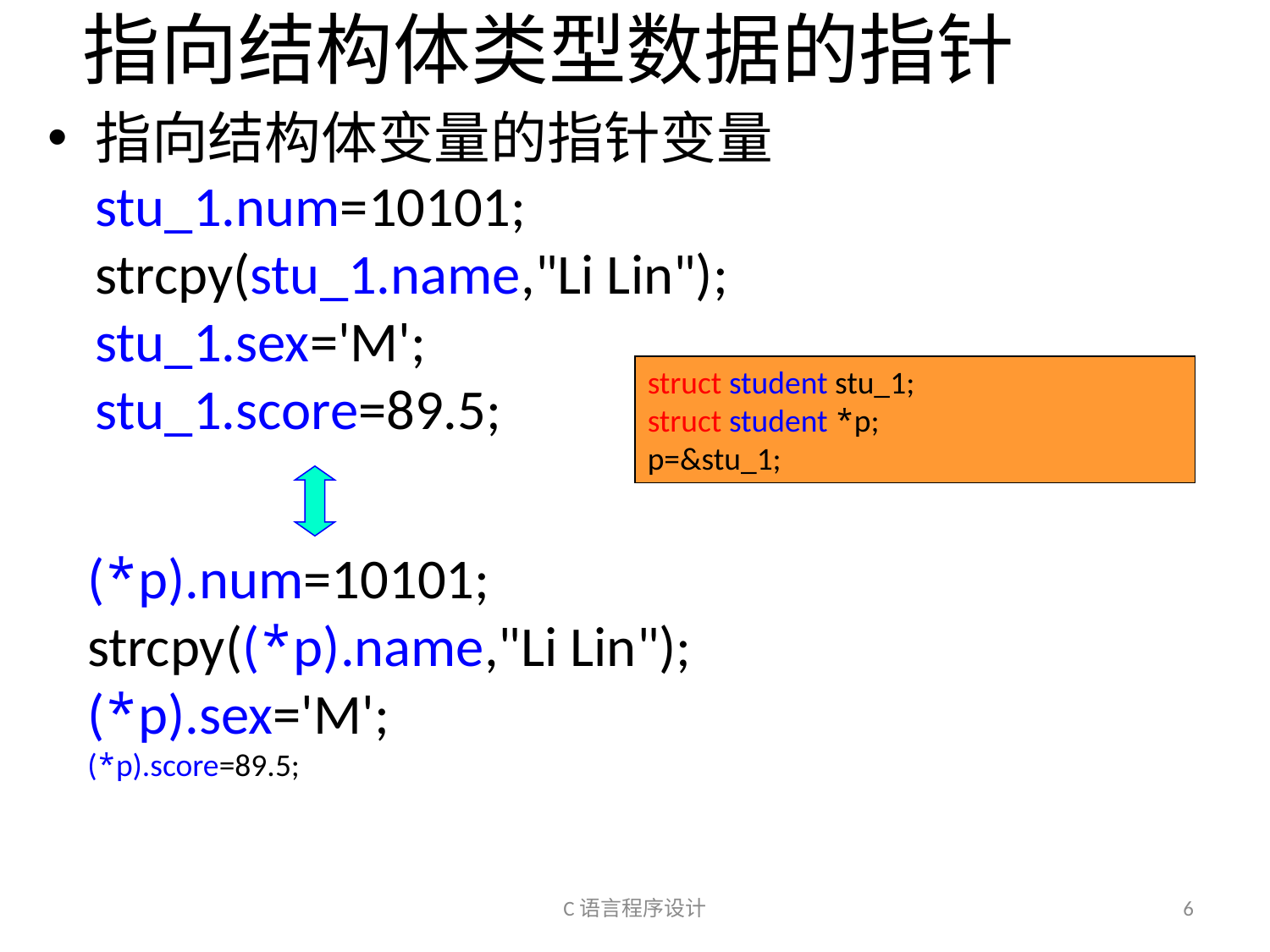

# 指向结构体类型数据的指针
指向结构体变量的指针变量
	stu_1.num=10101;
	strcpy(stu_1.name,"Li Lin");
	stu_1.sex='M';
	stu_1.score=89.5;
struct student stu_1;
struct student *p;
p=&stu_1;

(*p).num=10101;
strcpy((*p).name,"Li Lin");
(*p).sex='M';
(*p).score=89.5;
C语言程序设计
6